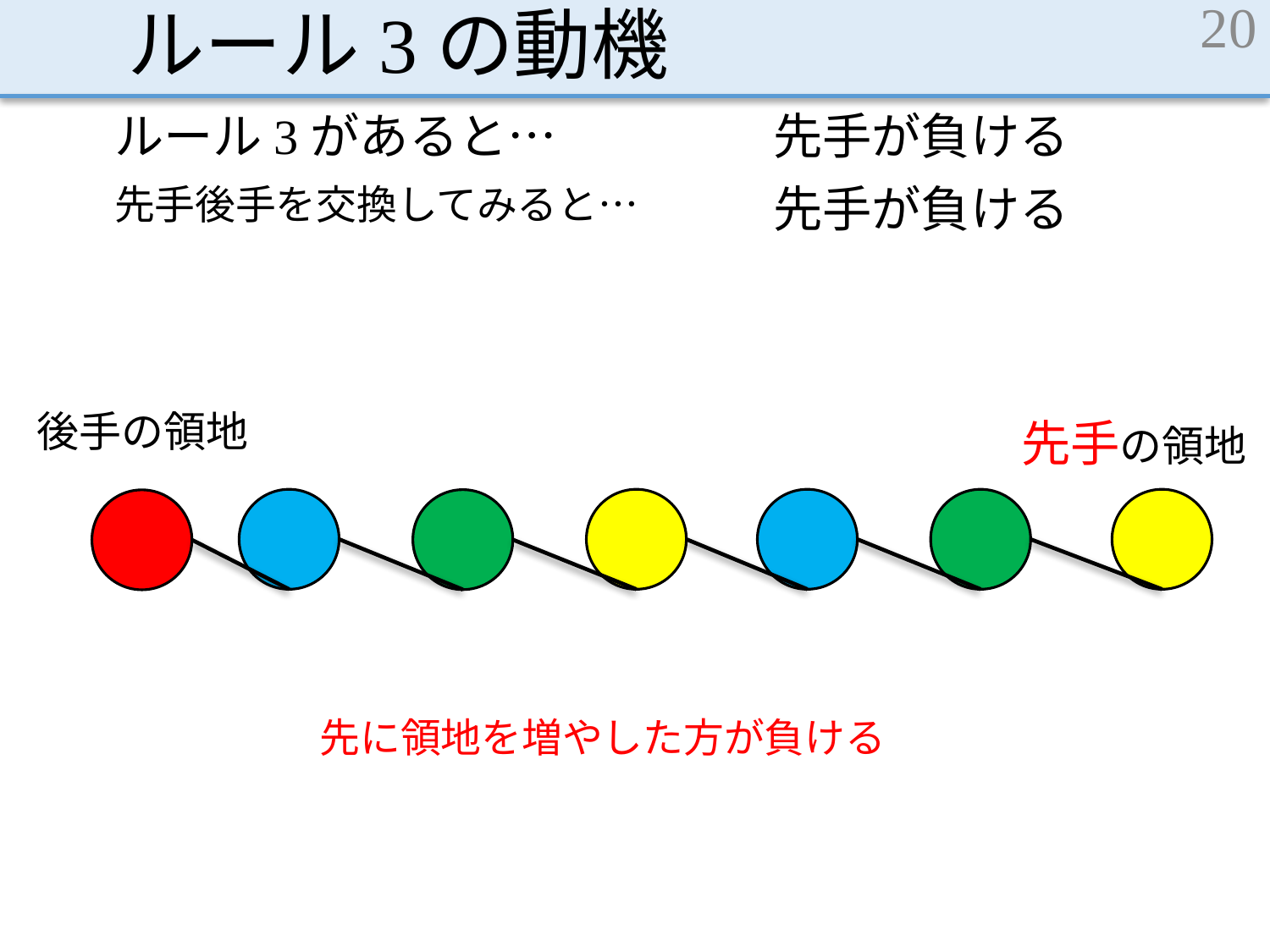

# ルール3の動機
20
ルール3があると…
先手が負ける
先手が負ける
先手後手を交換してみると…
後手の領地
先手の領地

先に領地を増やした方が負ける